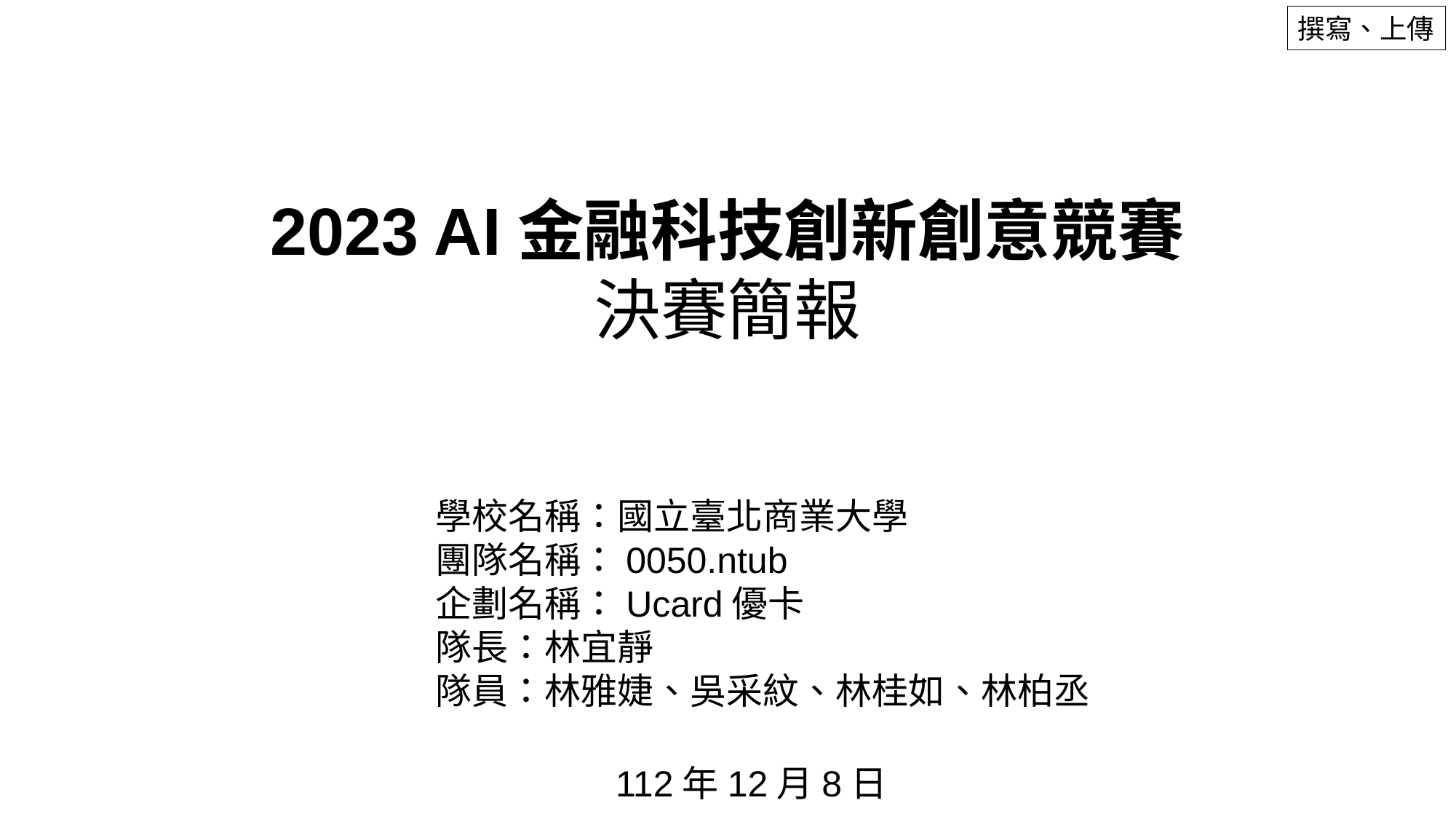

撰寫、上傳
2023 AI金融科技創新創意競賽
決賽簡報
學校名稱：國立臺北商業大學
團隊名稱：0050.ntub
企劃名稱：Ucard優卡
隊長：林宜靜
隊員：林雅婕、吳采紋、林桂如、林柏丞
112年12月8日